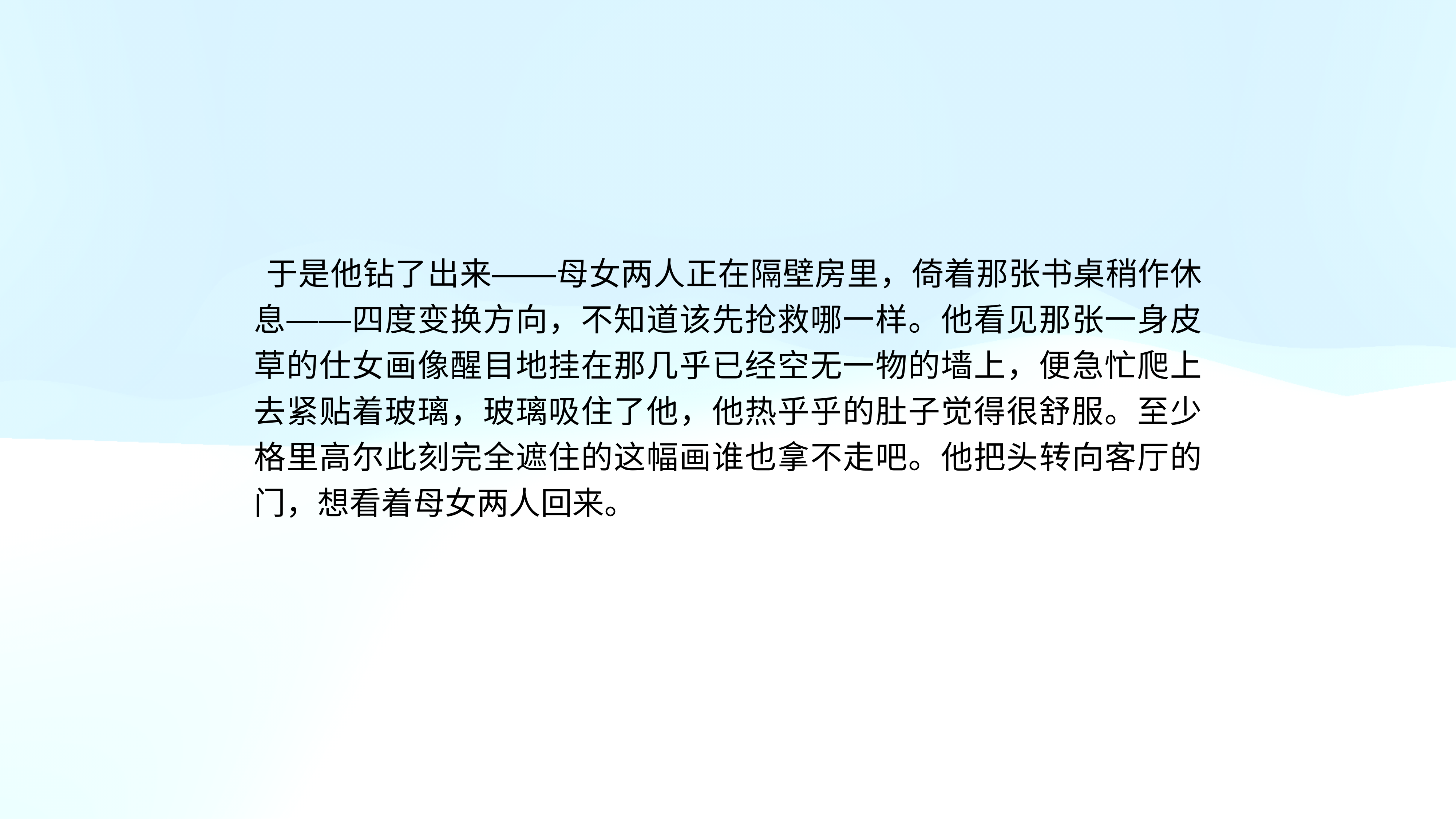

于是他钻了出来——母女两人正在隔壁房里，倚着那张书桌稍作休息——四度变换方向，不知道该先抢救哪一样。他看见那张一身皮草的仕女画像醒目地挂在那几乎已经空无一物的墙上，便急忙爬上去紧贴着玻璃，玻璃吸住了他，他热乎乎的肚子觉得很舒服。至少格里高尔此刻完全遮住的这幅画谁也拿不走吧。他把头转向客厅的门，想看着母女两人回来。